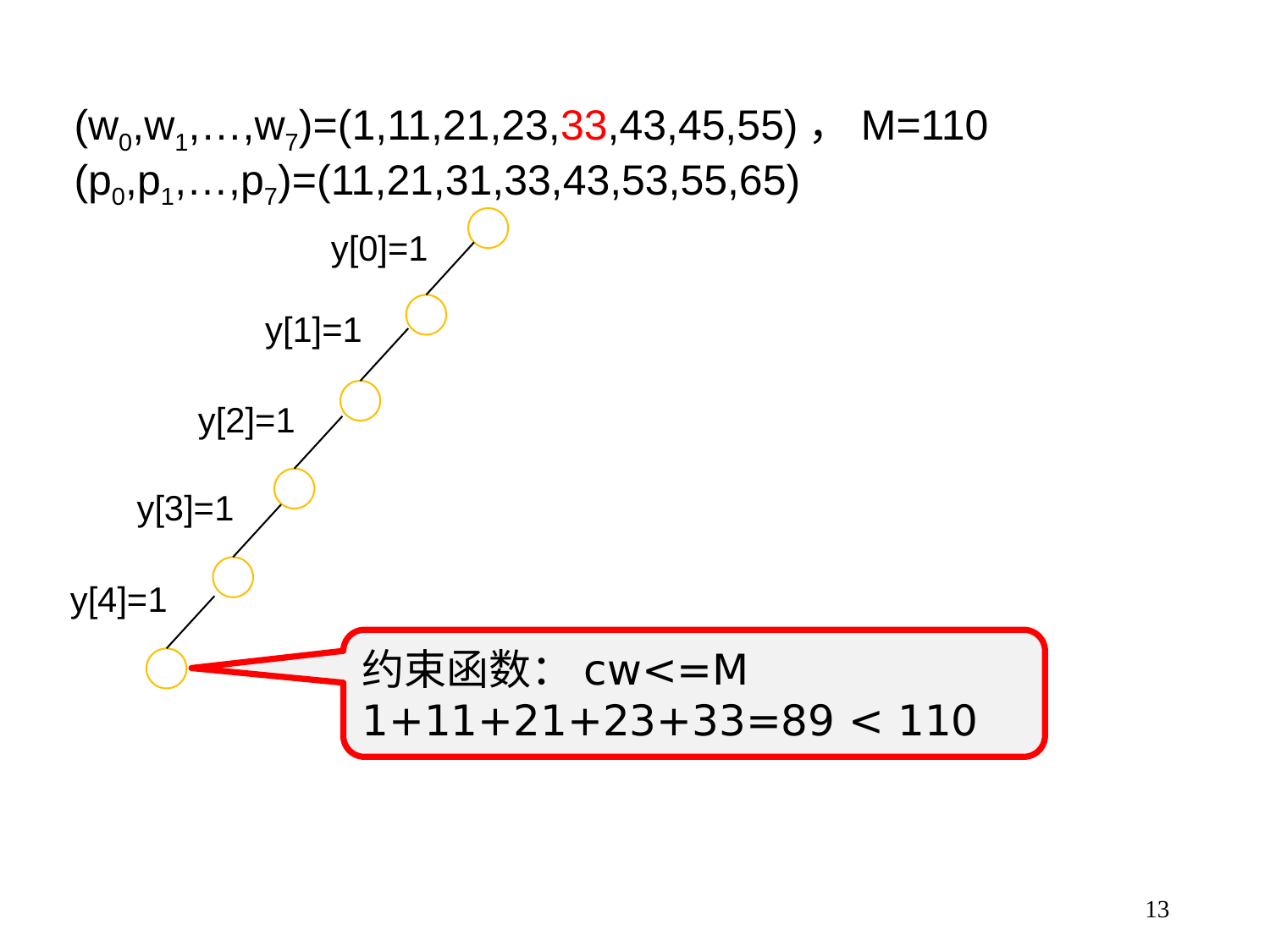

(w0,w1,…,w7)=(1,11,21,23,33,43,45,55)，M=110
(p0,p1,…,p7)=(11,21,31,33,43,53,55,65)

y[0]=1

y[1]=1

y[2]=1

y[3]=1

y[4]=1

约束函数：cw<=M
1+11+21+23+33=89 < 110
13